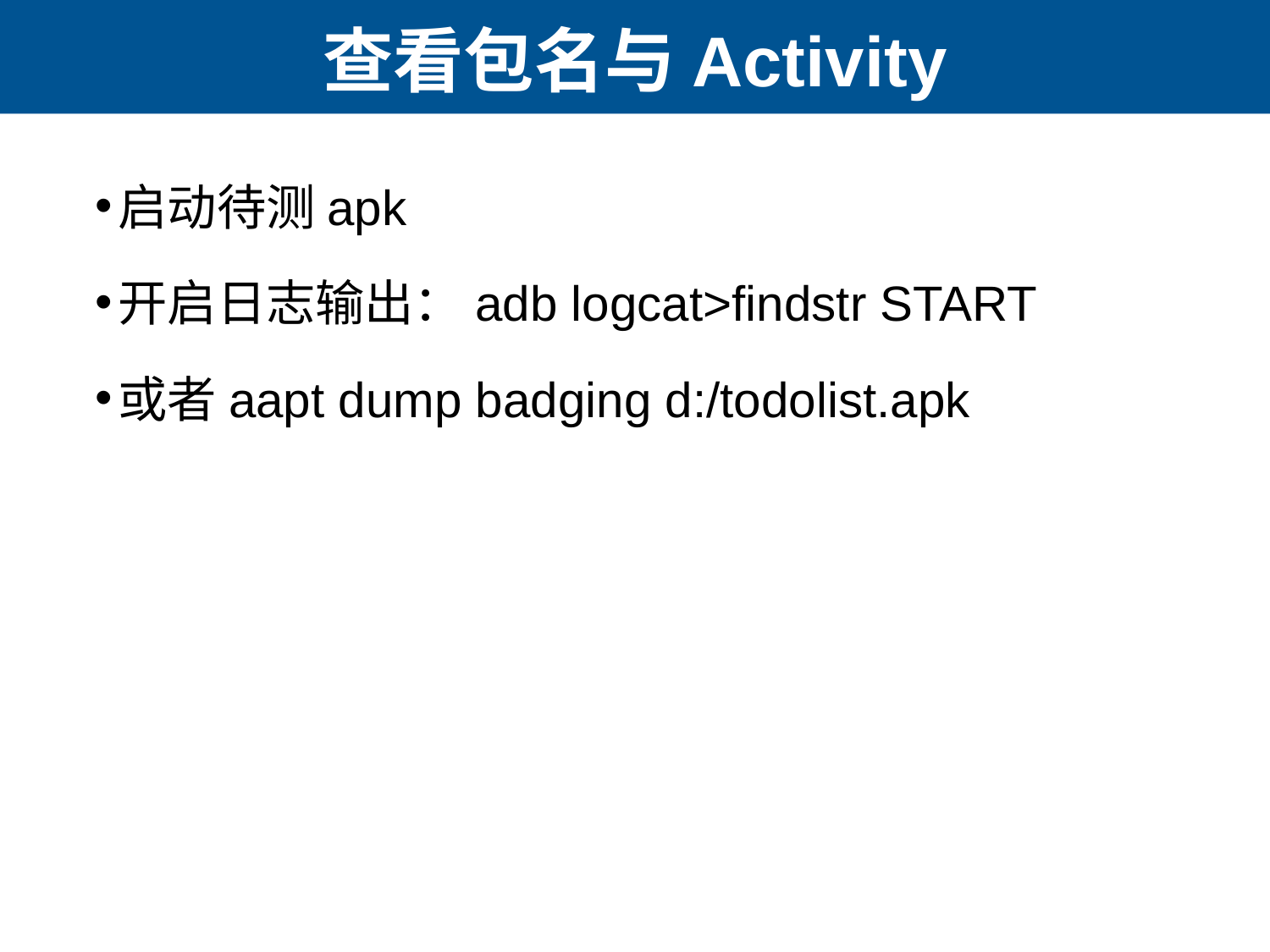

# 查看包名与Activity
启动待测apk
开启日志输出：adb logcat>findstr START
或者aapt dump badging d:/todolist.apk